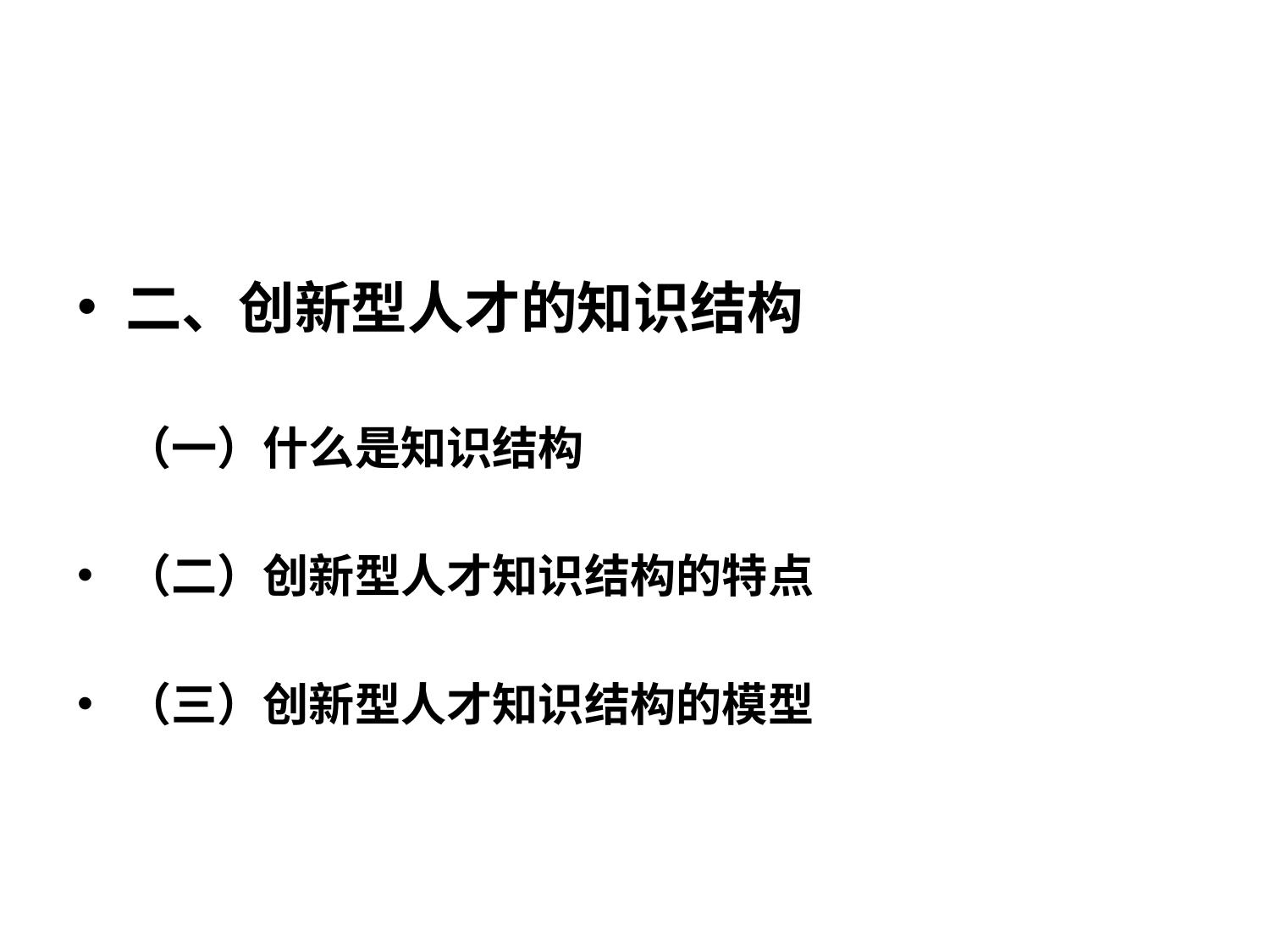

二、创新型人才的知识结构
（一）什么是知识结构

（二）创新型人才知识结构的特点

（三）创新型人才知识结构的模型